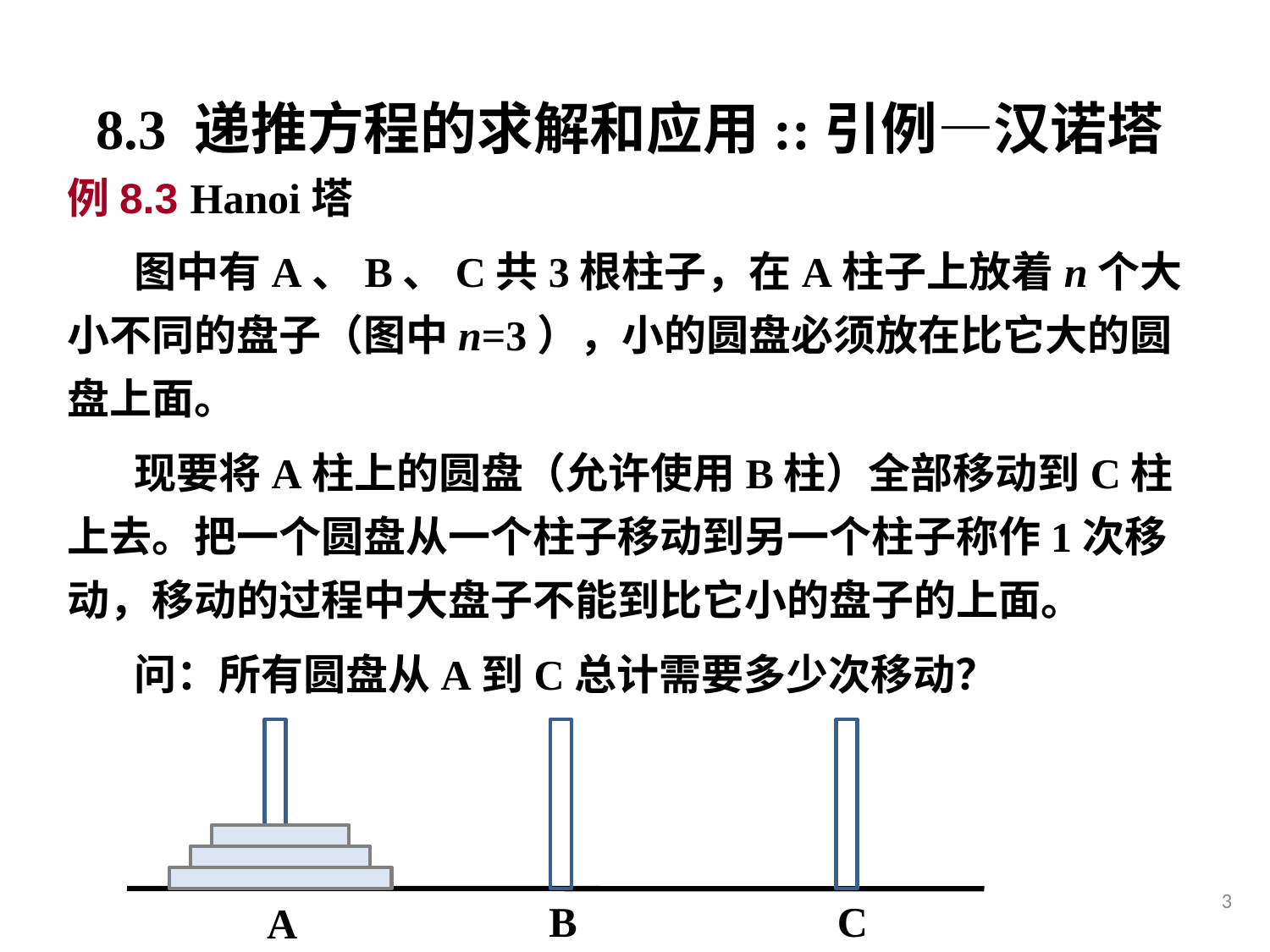

8.3 递推方程的求解和应用::引例—汉诺塔
例8.3 Hanoi塔
      图中有A、B、C共3根柱子，在A柱子上放着n个大小不同的盘子（图中n=3），小的圆盘必须放在比它大的圆盘上面。
      现要将A柱上的圆盘（允许使用B柱）全部移动到C柱上去。把一个圆盘从一个柱子移动到另一个柱子称作1次移动，移动的过程中大盘子不能到比它小的盘子的上面。
      问：所有圆盘从A到C总计需要多少次移动？

3

B
C
A